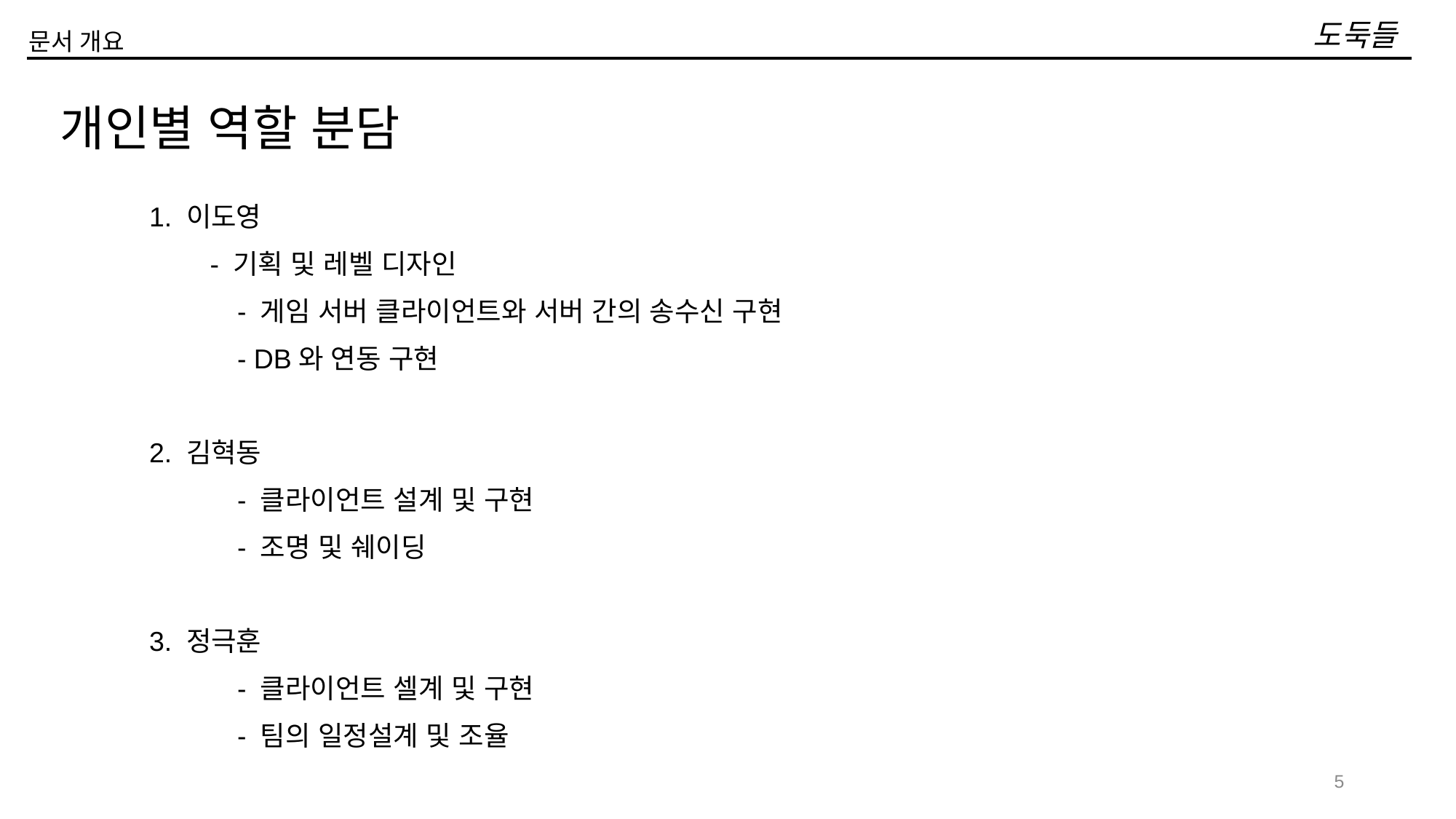

# 도둑들
문서 개요
개인별 역할 분담
1. 이도영
- 기획 및 레벨 디자인
	- 게임 서버 클라이언트와 서버 간의 송수신 구현
	- DB와 연동 구현

2. 김혁동
	- 클라이언트 설계 및 구현
	- 조명 및 쉐이딩

3. 정극훈
	- 클라이언트 셀계 및 구현
	- 팀의 일정설계 및 조율
5